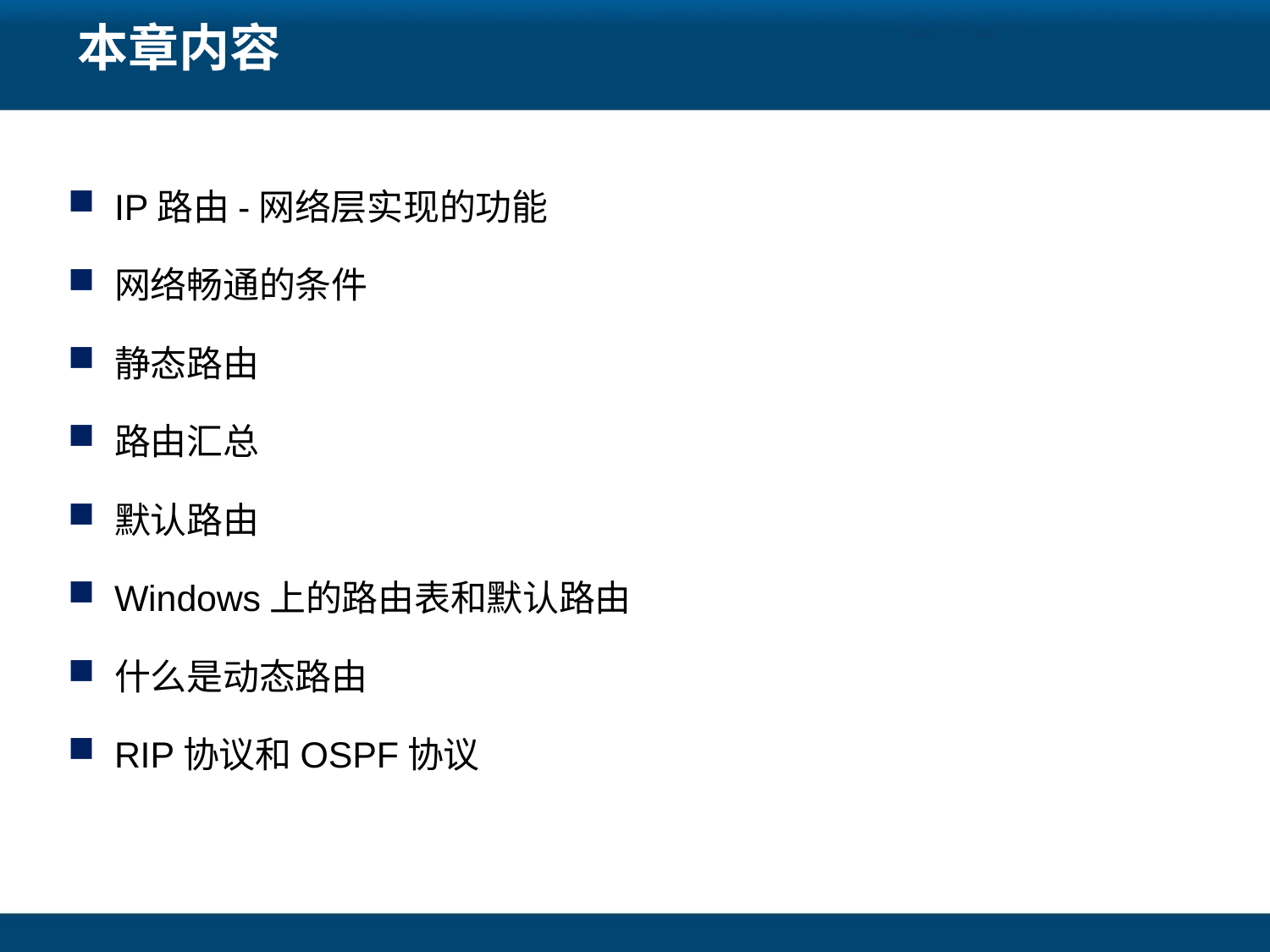

# 本章内容
IP路由-网络层实现的功能
网络畅通的条件
静态路由
路由汇总
默认路由
Windows上的路由表和默认路由
什么是动态路由
RIP协议和OSPF协议